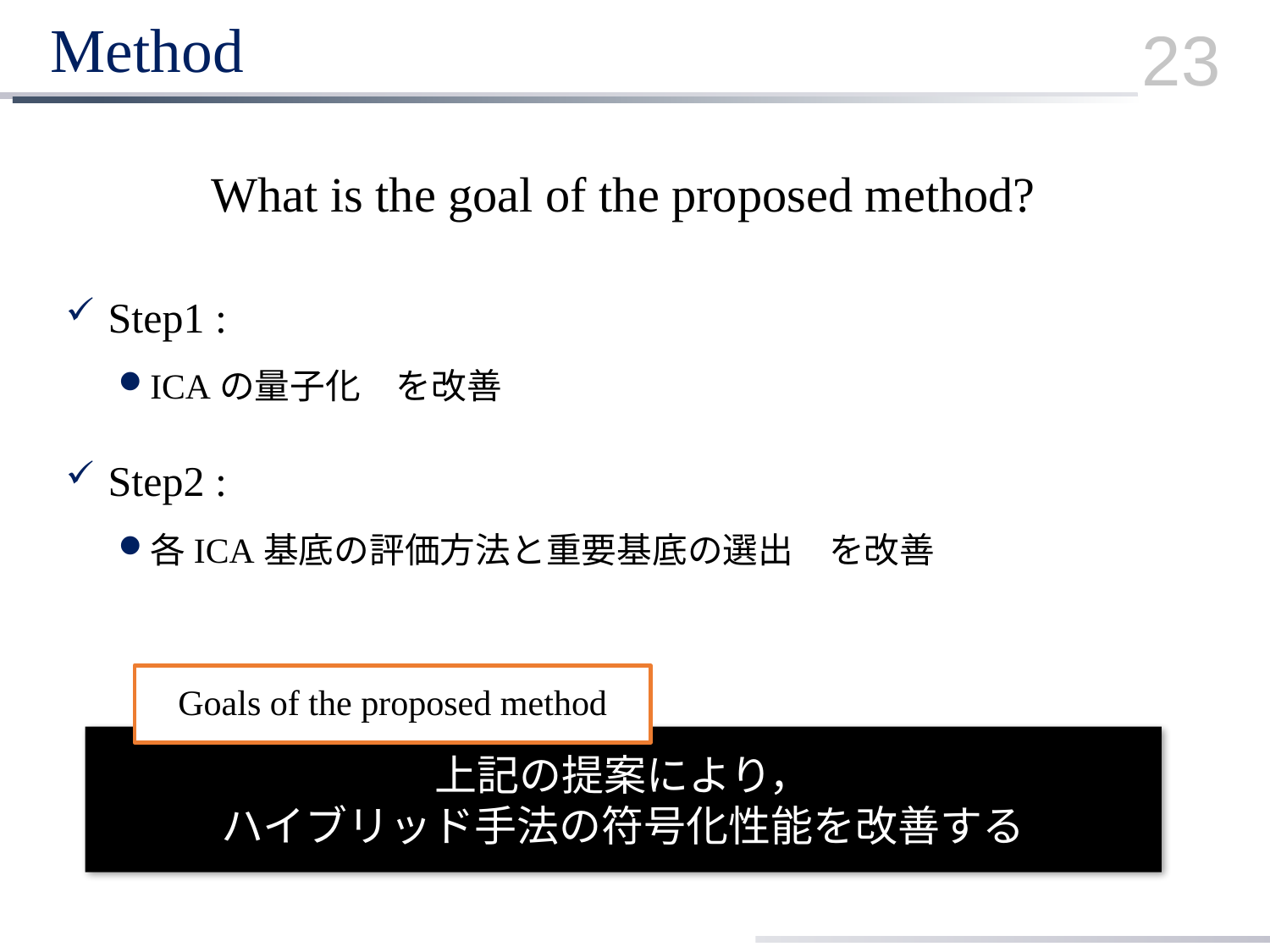

# Method
23
What is the goal of the proposed method?
 Step1 :
ICAの量子化　を改善
 Step2 :
各ICA基底の評価方法と重要基底の選出　を改善
Goals of the proposed method
上記の提案により，
ハイブリッド手法の符号化性能を改善する